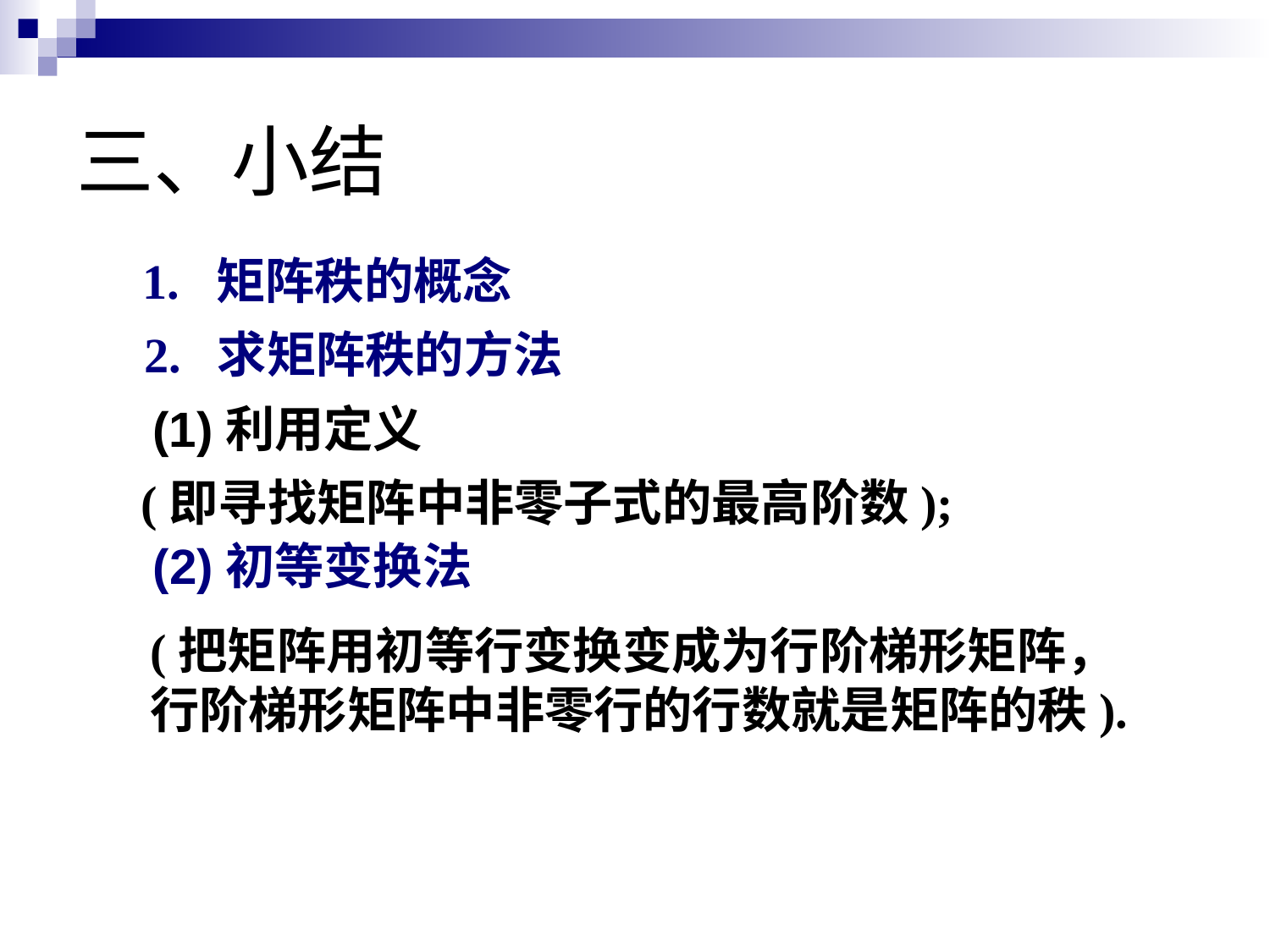

# 三、小结
1.  矩阵秩的概念
2.  求矩阵秩的方法
(1)利用定义
(即寻找矩阵中非零子式的最高阶数);
(2)初等变换法
(把矩阵用初等行变换变成为行阶梯形矩阵，行阶梯形矩阵中非零行的行数就是矩阵的秩).